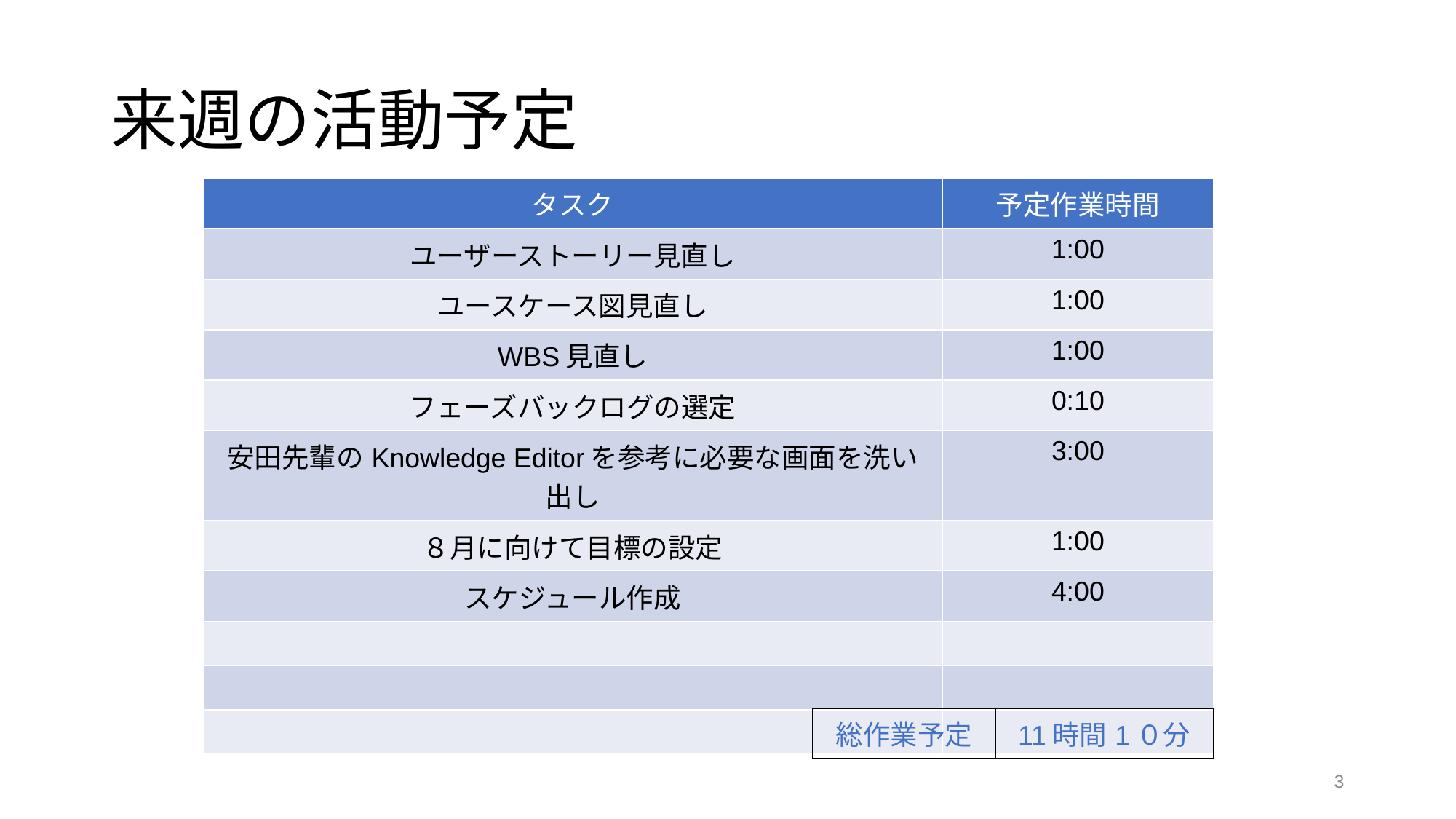

# 来週の活動予定
| タスク | 予定作業時間 |
| --- | --- |
| ユーザーストーリー見直し | 1:00 |
| ユースケース図見直し | 1:00 |
| WBS見直し | 1:00 |
| フェーズバックログの選定 | 0:10 |
| 安田先輩のKnowledge Editorを参考に必要な画面を洗い出し | 3:00 |
| ８月に向けて目標の設定 | 1:00 |
| スケジュール作成 | 4:00 |
|  |  |
|  |  |
|  |  |
| 総作業予定 | 11時間1０分 |
| --- | --- |
3